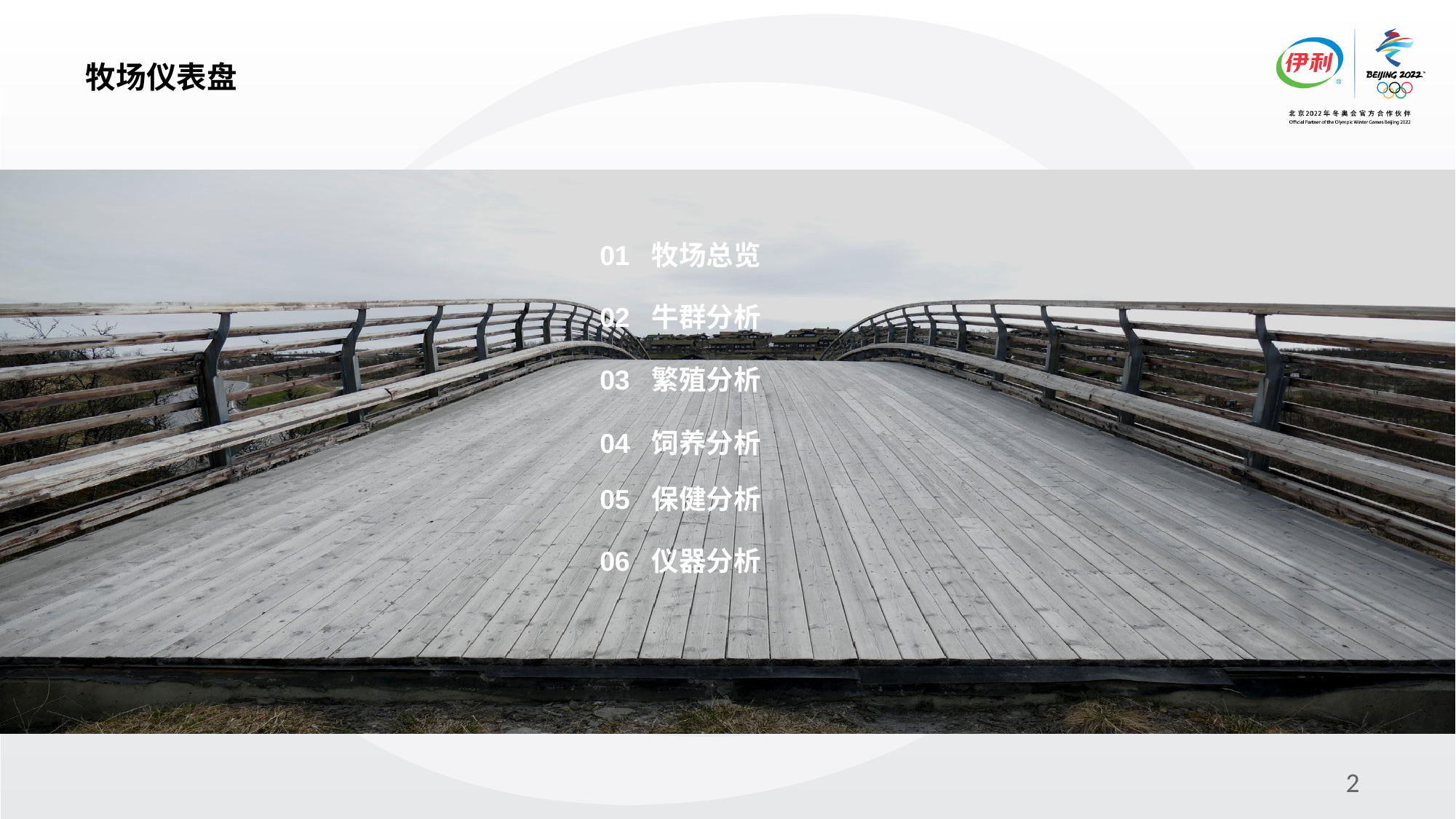

# 牧场仪表盘

01  牧场总览
02  牛群分析
03  繁殖分析
04  饲养分析
05  保健分析
06  仪器分析
2